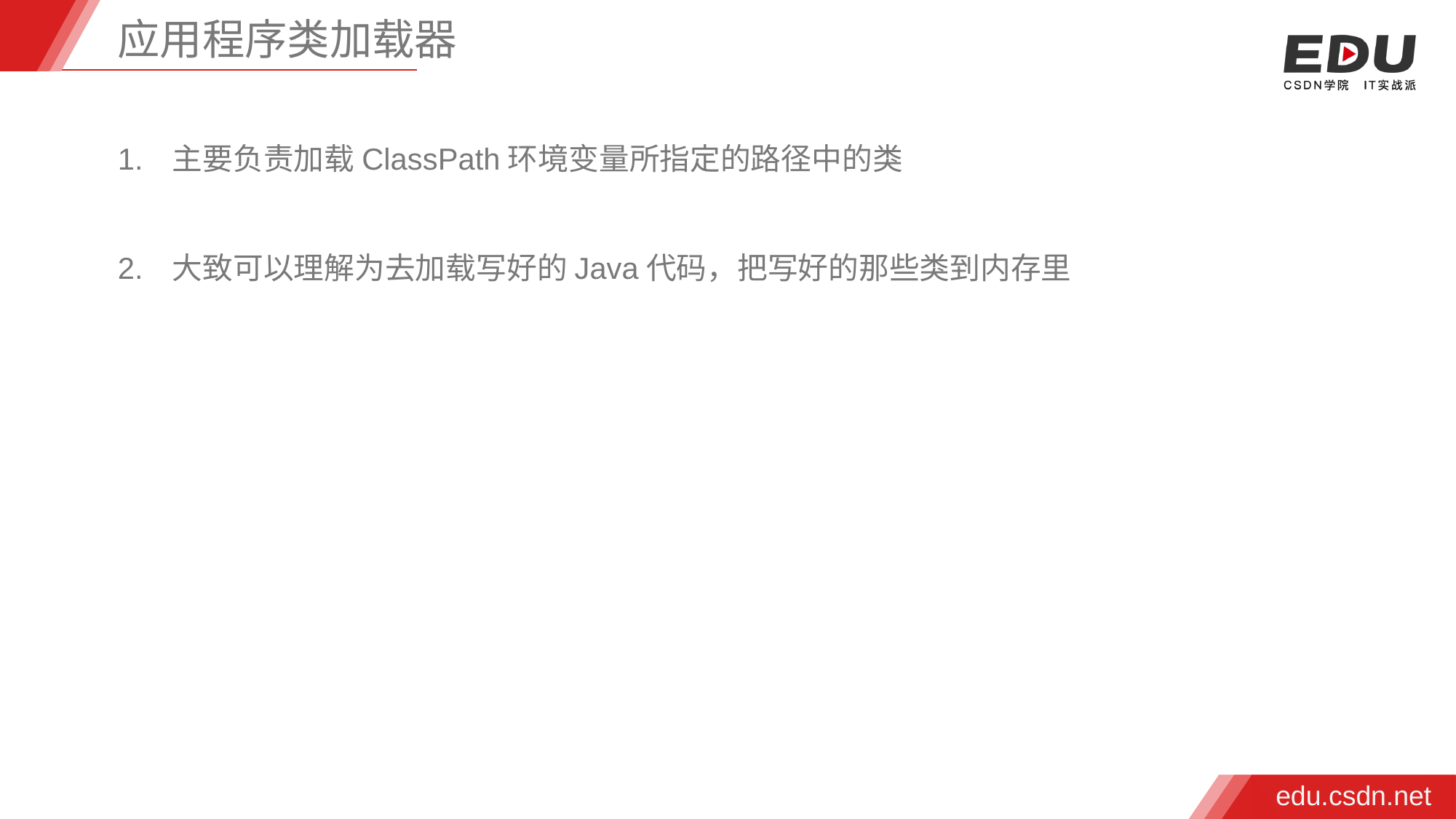

应用程序类加载器
主要负责加载ClassPath环境变量所指定的路径中的类

大致可以理解为去加载写好的Java代码，把写好的那些类到内存里
edu.csdn.net